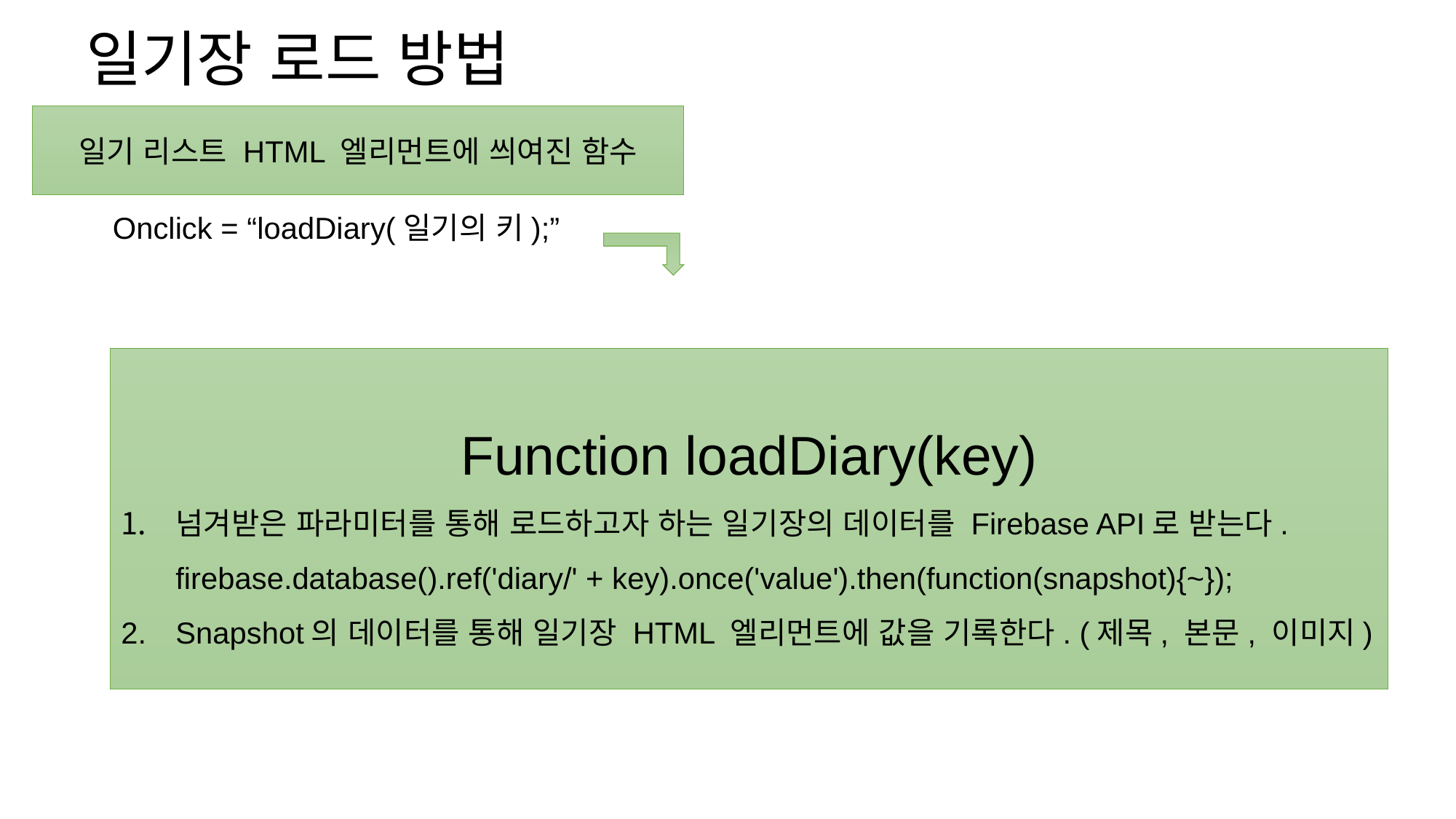

일기장 로드 방법
일기 리스트 HTML 엘리먼트에 씌여진 함수
Onclick = “loadDiary(일기의 키);”

Function loadDiary(key)
넘겨받은 파라미터를 통해 로드하고자 하는 일기장의 데이터를 Firebase API로 받는다.
firebase.database().ref('diary/' + key).once('value').then(function(snapshot){~});
Snapshot의 데이터를 통해 일기장 HTML 엘리먼트에 값을 기록한다. (제목, 본문, 이미지)